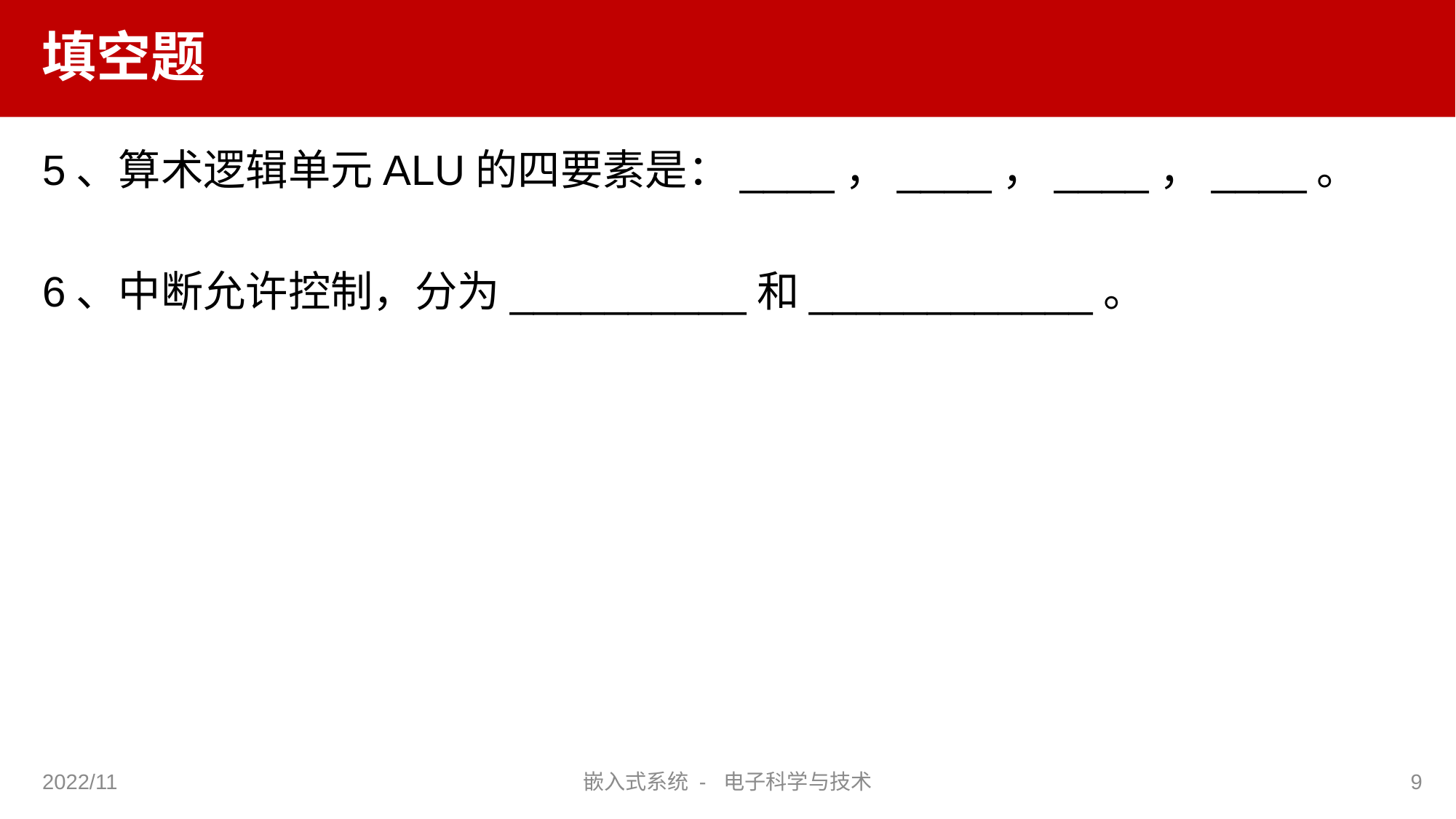

# 填空题
5、算术逻辑单元ALU的四要素是：____，____，____，____。

6、中断允许控制，分为__________和____________。
2022/11
嵌入式系统 -  电子科学与技术
9